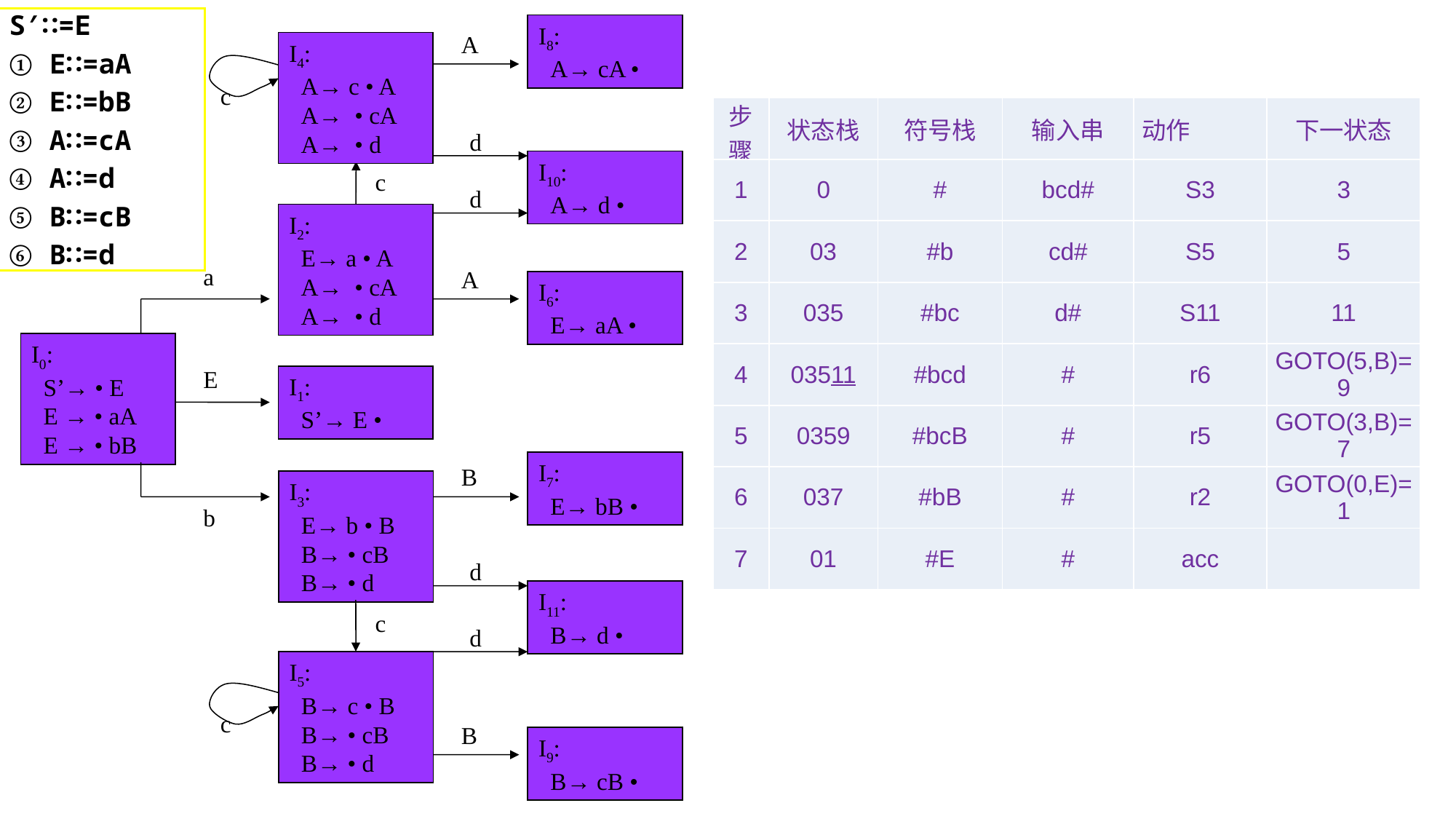

S′∷=E
① E∷=aA
② E∷=bB
③ A∷=cA
④ A∷=d
⑤ B∷=cB
⑥ B∷=d
I8:
  A→ cA •
A
I4:
  A→ c • A
  A→  • cA
  A→  • d

c
| 步骤 | 状态栈 | 符号栈 | 输入串 | 动作 | 下一状态 |
| --- | --- | --- | --- | --- | --- |
| 1 | 0 | # | bcd# | S3 | 3 |
| 2 | 03 | #b | cd# | S5 | 5 |
| 3 | 035 | #bc | d# | S11 | 11 |
| 4 | 03511 | #bcd | # | r6 | GOTO(5,B)=9 |
| 5 | 0359 | #bcB | # | r5 | GOTO(3,B)=7 |
| 6 | 037 | #bB | # | r2 | GOTO(0,E)=1 |
| 7 | 01 | #E | # | acc |  |
d
I10:
  A→ d •

c

d
I2:
  E→ a • A
  A→  • cA
  A→  • d

a
A
I6:
  E→ aA •

I0:
  S’→ • E
  E → • aA
  E → • bB
E

I1:
  S’→ E •
I7:
  E→ bB •
B

I3:
  E→ b • B
  B→ • cB
  B→ • d

b

d
I11:
  B→ d •

c
d
I5:
  B→ c • B
  B→ • cB
  B→ • d

c
B
I9:
  B→ cB •